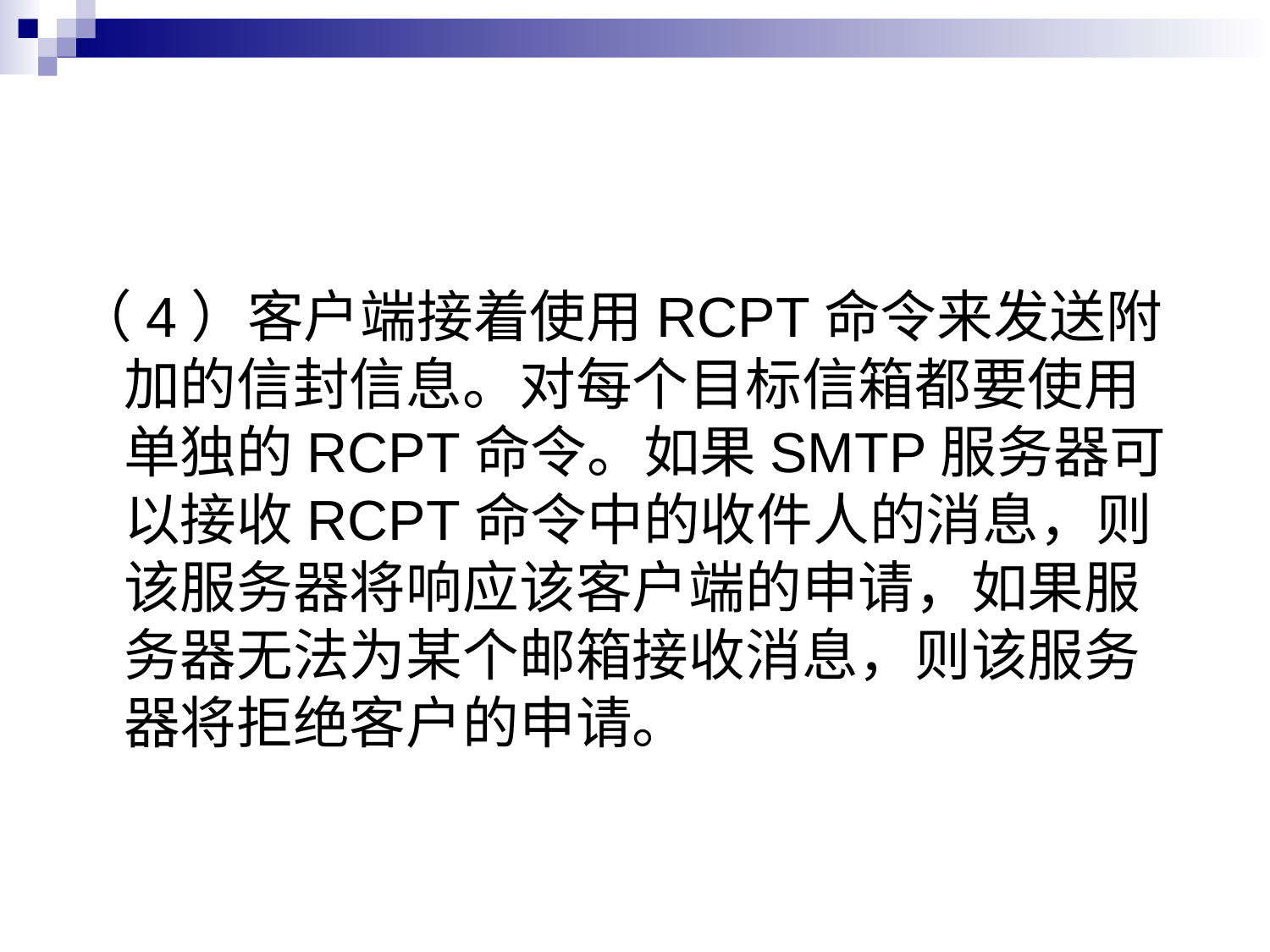

#
（4）客户端接着使用RCPT命令来发送附加的信封信息。对每个目标信箱都要使用单独的RCPT命令。如果SMTP服务器可以接收RCPT命令中的收件人的消息，则该服务器将响应该客户端的申请，如果服务器无法为某个邮箱接收消息，则该服务器将拒绝客户的申请。